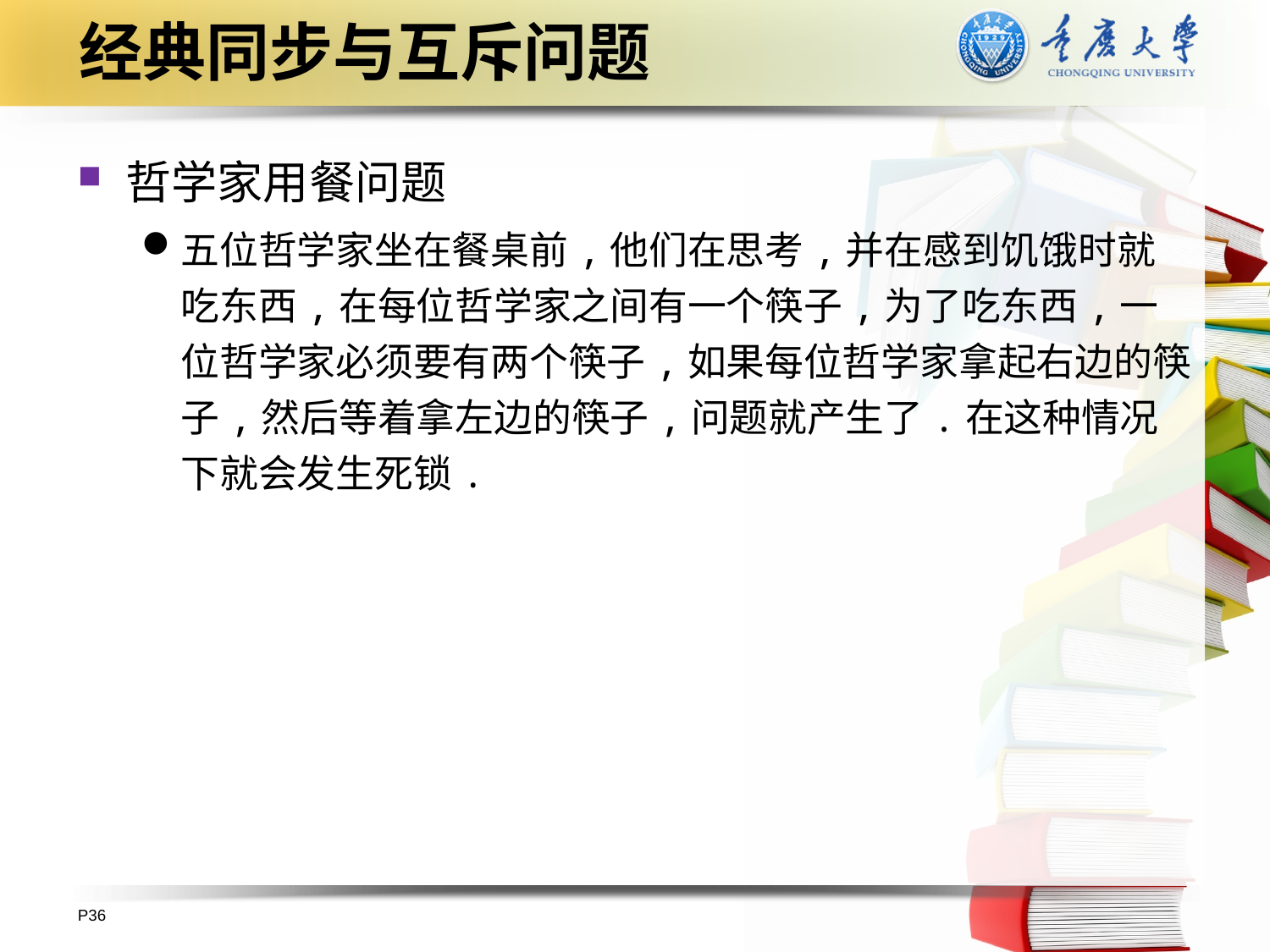

# 经典同步与互斥问题
哲学家用餐问题
五位哲学家坐在餐桌前,他们在思考,并在感到饥饿时就吃东西,在每位哲学家之间有一个筷子,为了吃东西,一位哲学家必须要有两个筷子,如果每位哲学家拿起右边的筷子,然后等着拿左边的筷子,问题就产生了.在这种情况下就会发生死锁.

P36